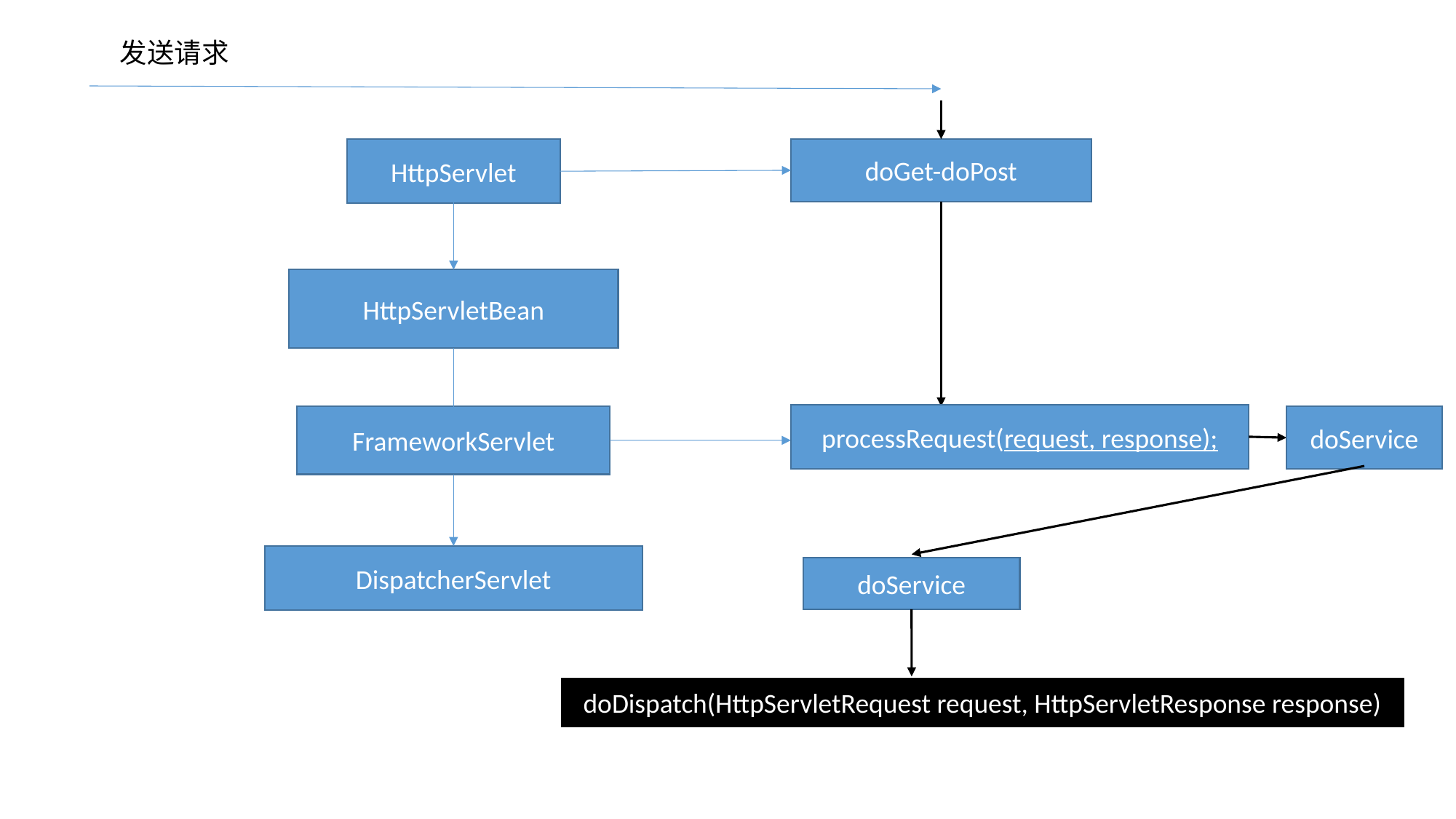

发送请求
HttpServlet
doGet-doPost
HttpServletBean
processRequest(request, response);
FrameworkServlet
doService
DispatcherServlet
doService
doDispatch(HttpServletRequest request, HttpServletResponse response)